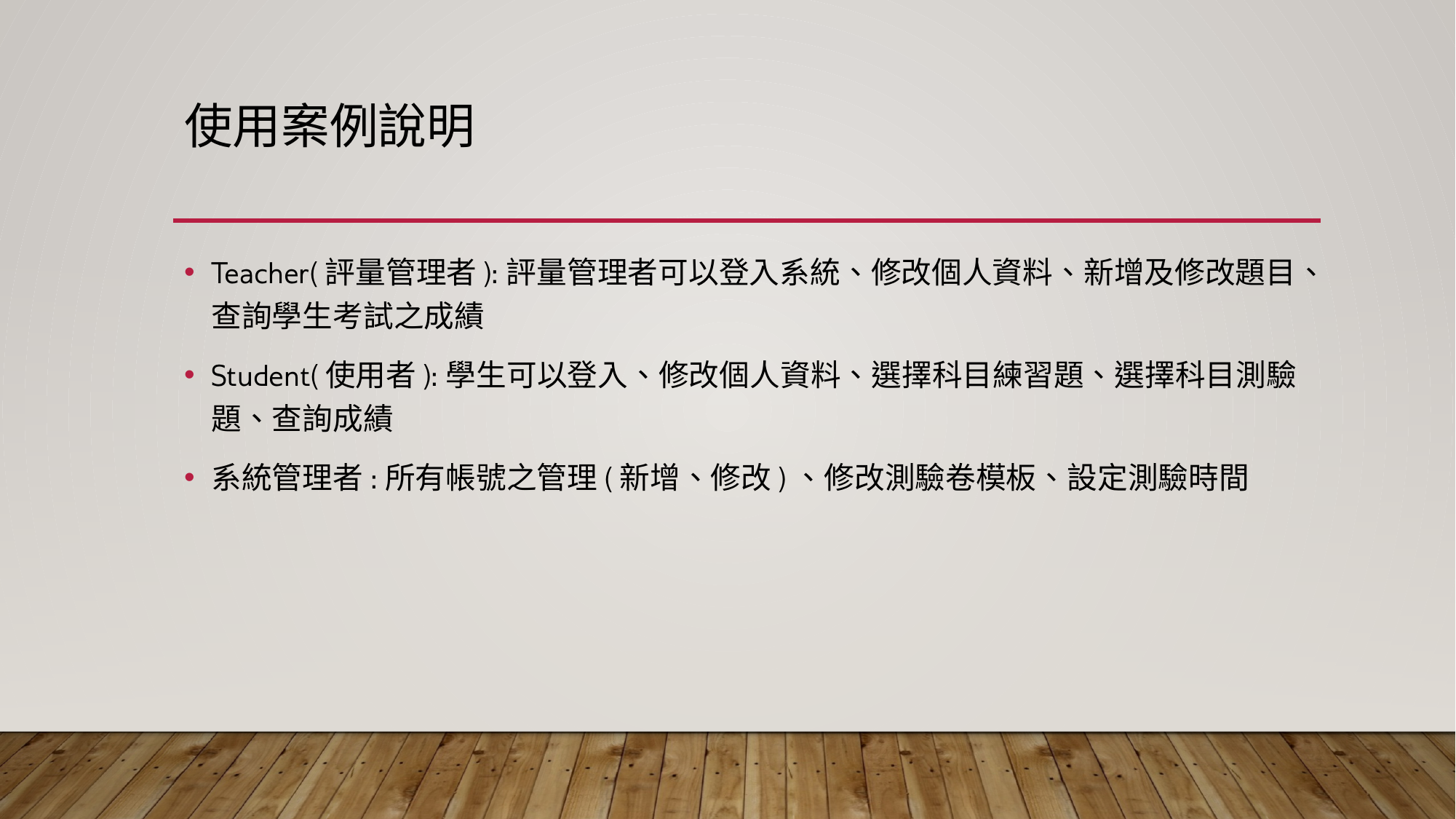

# 使用案例說明
Teacher(評量管理者):評量管理者可以登入系統、修改個人資料、新增及修改題目、查詢學生考試之成績
Student(使用者):學生可以登入、修改個人資料、選擇科目練習題、選擇科目測驗題、查詢成績
系統管理者:所有帳號之管理(新增、修改)、修改測驗卷模板、設定測驗時間